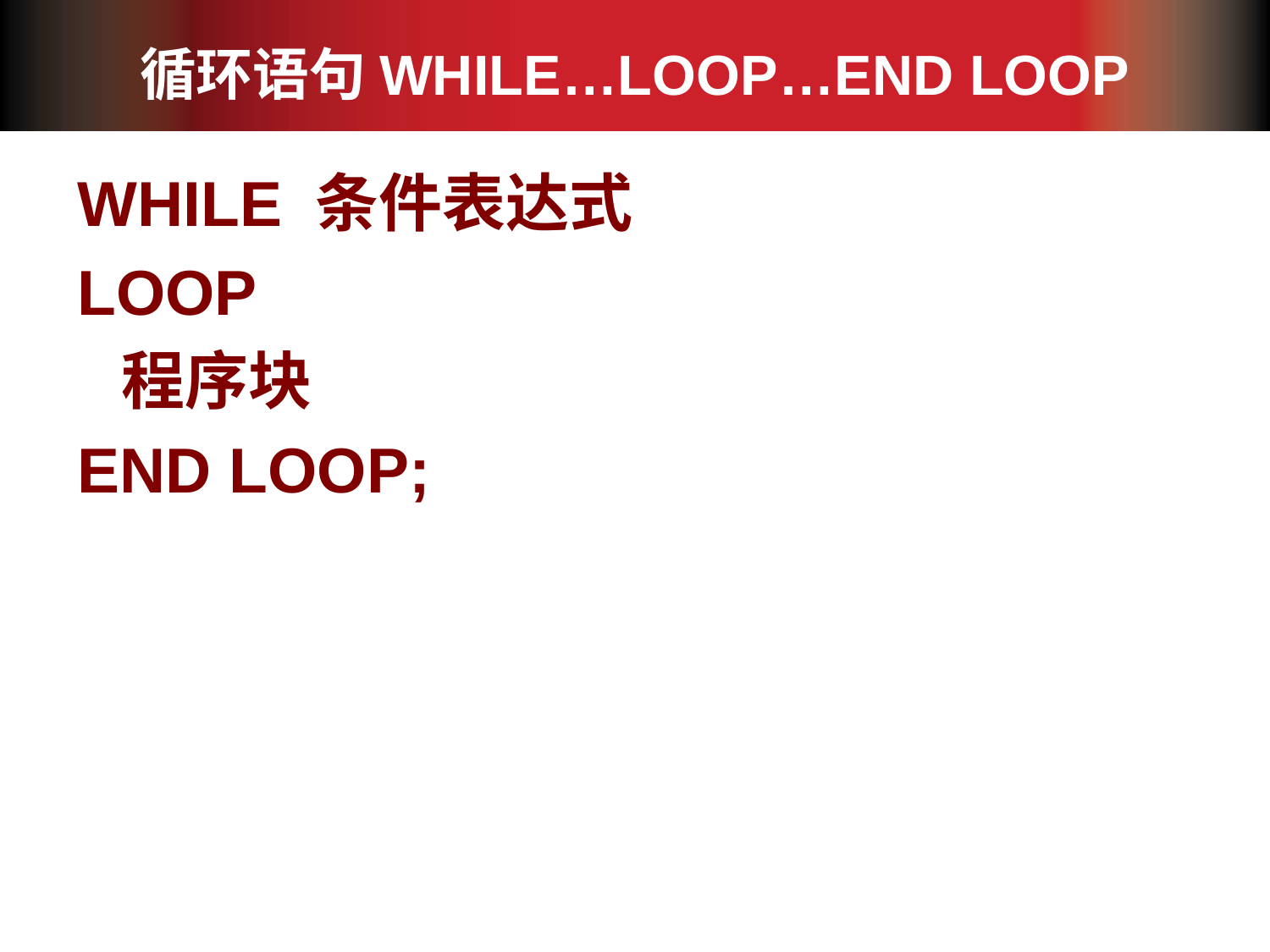

# 循环语句WHILE…LOOP…END LOOP
WHILE 条件表达式
LOOP
  程序块
END LOOP;